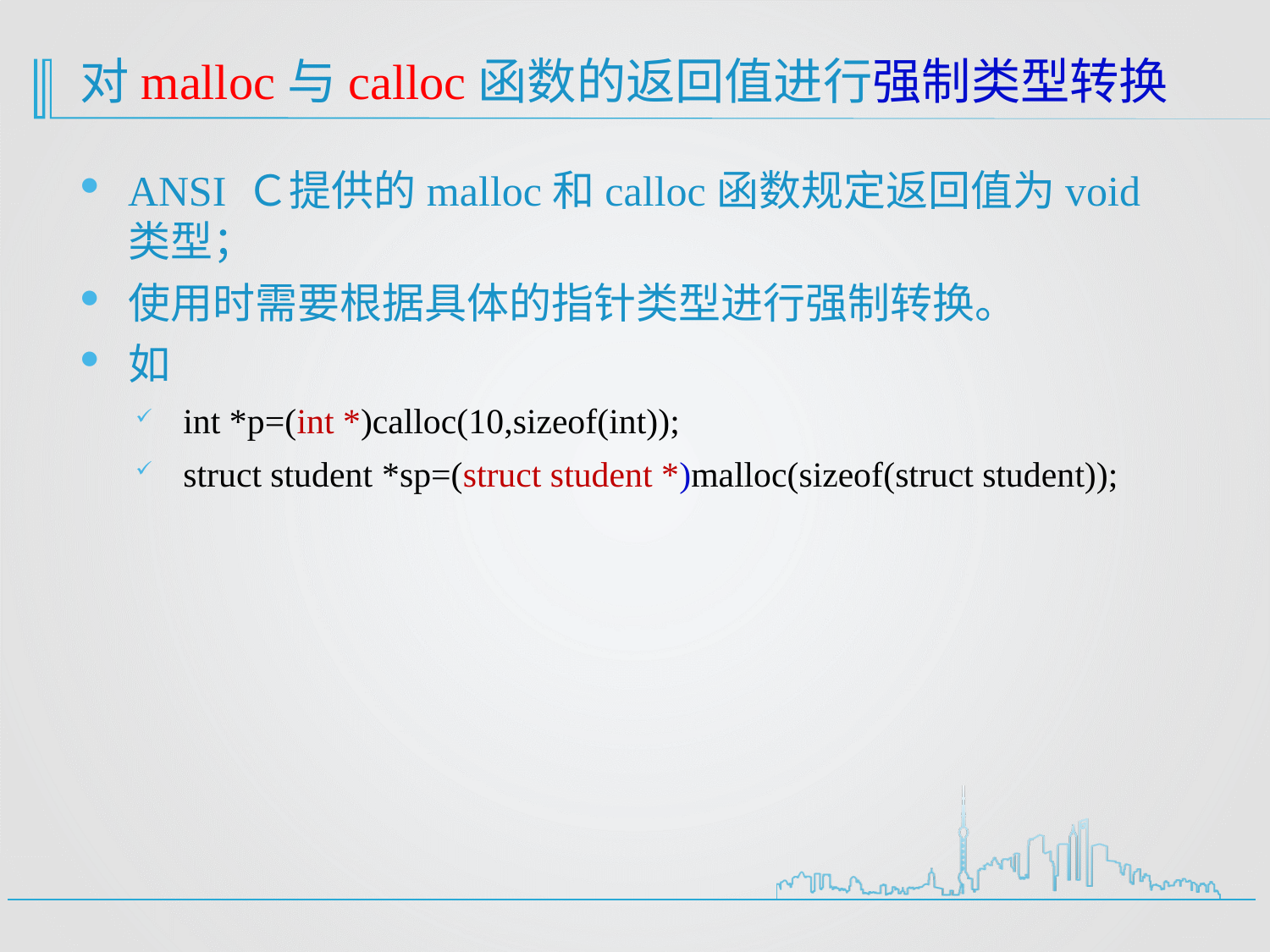

# 对malloc与calloc函数的返回值进行强制类型转换
ANSI Ｃ提供的malloc和calloc函数规定返回值为void类型；
使用时需要根据具体的指针类型进行强制转换。
如
int *p=(int *)calloc(10,sizeof(int));
struct student *sp=(struct student *)malloc(sizeof(struct student));